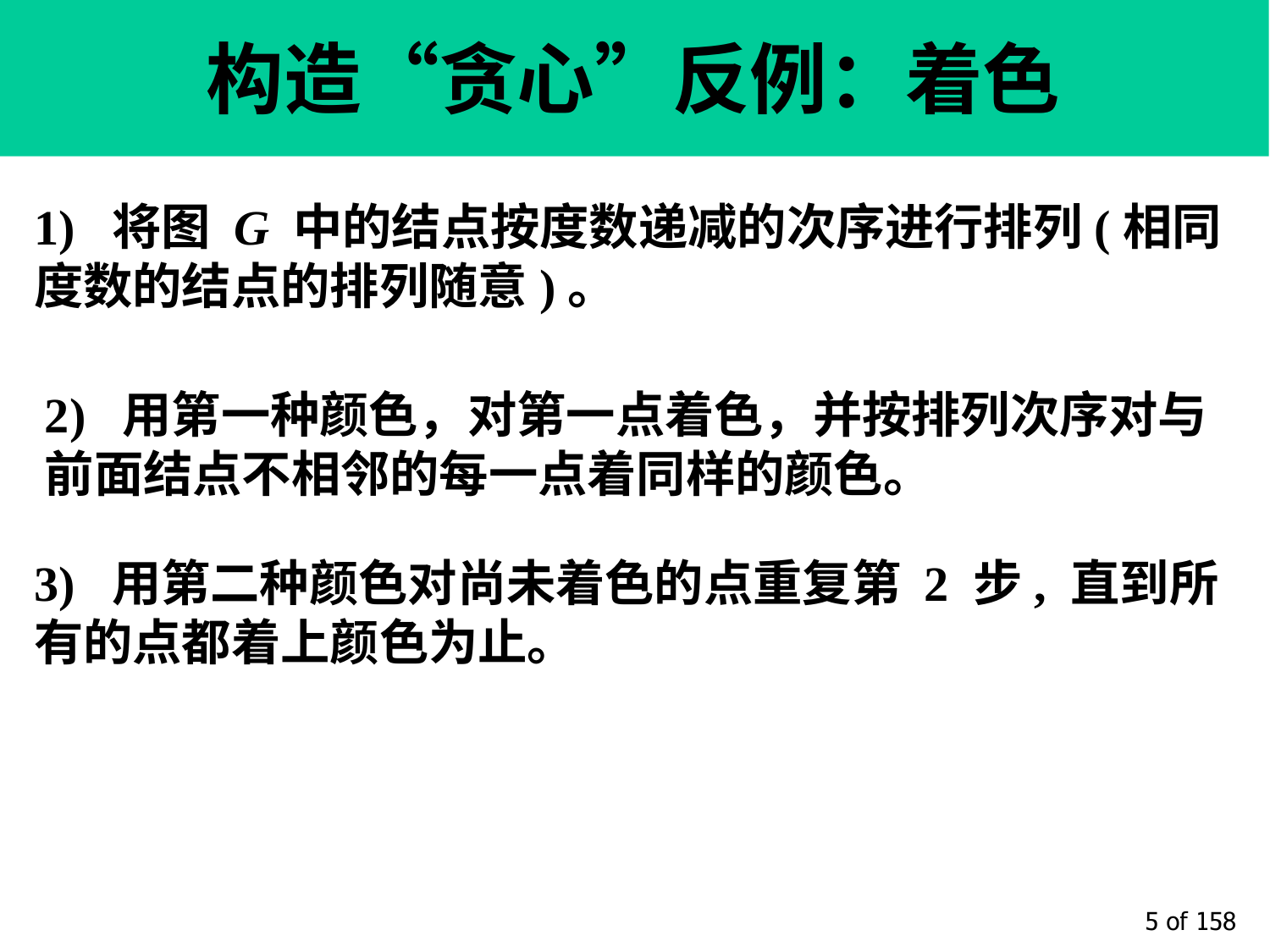

构造“贪心”反例：着色
1)  将图 G 中的结点按度数递减的次序进行排列(相同度数的结点的排列随意)。
2)  用第一种颜色，对第一点着色，并按排列次序对与前面结点不相邻的每一点着同样的颜色。
3)  用第二种颜色对尚未着色的点重复第 2 步, 直到所有的点都着上颜色为止。

5 of 158